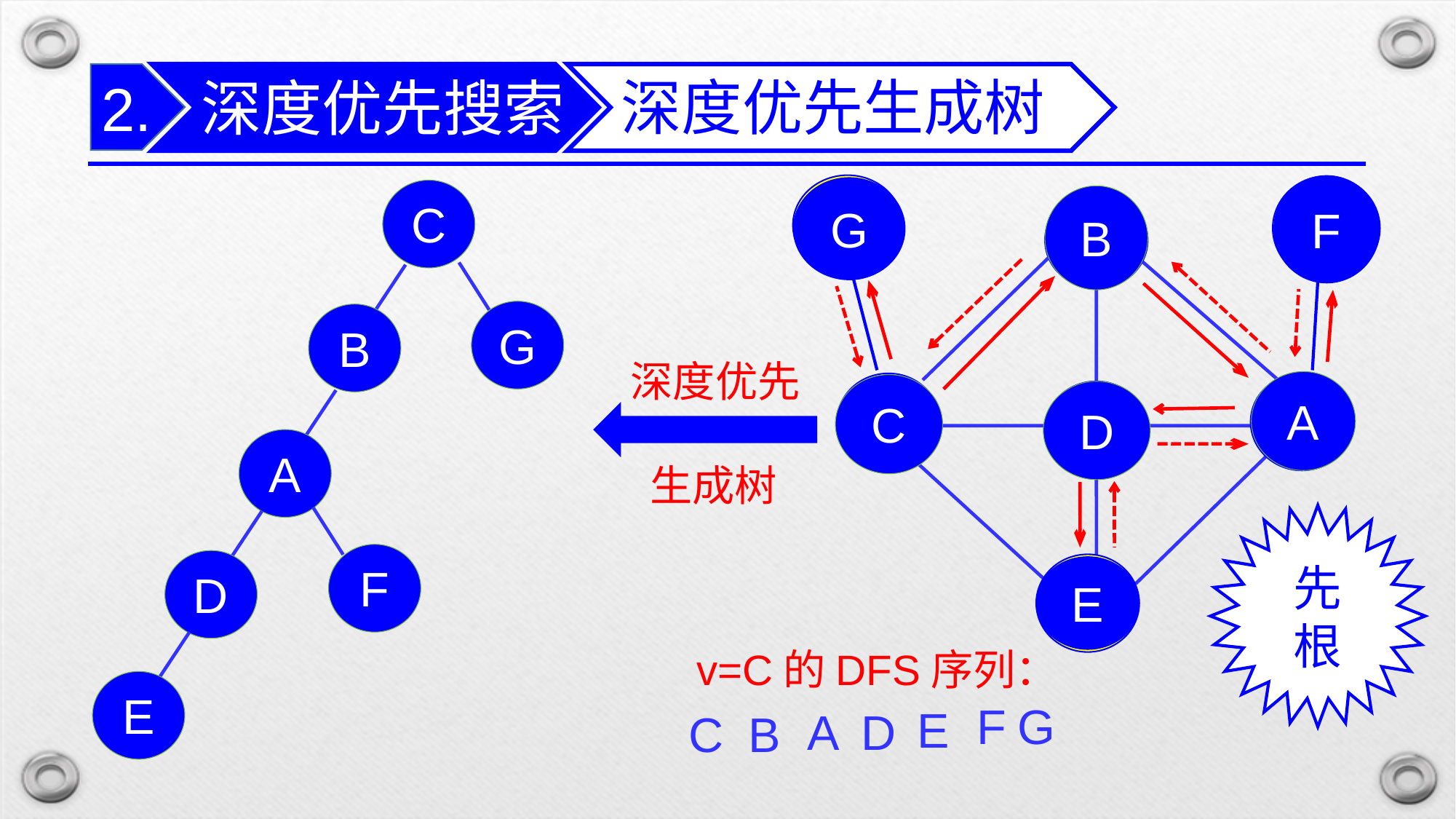

深度优先搜索

深度优先生成树
2.
G
F
F
G
C
B
B

C
A
D

E

G
B
深度优先
A
C
D

A

生成树

先根

F
D
E

v=C的DFS序列：
E
F
G
E
A
D
B
C